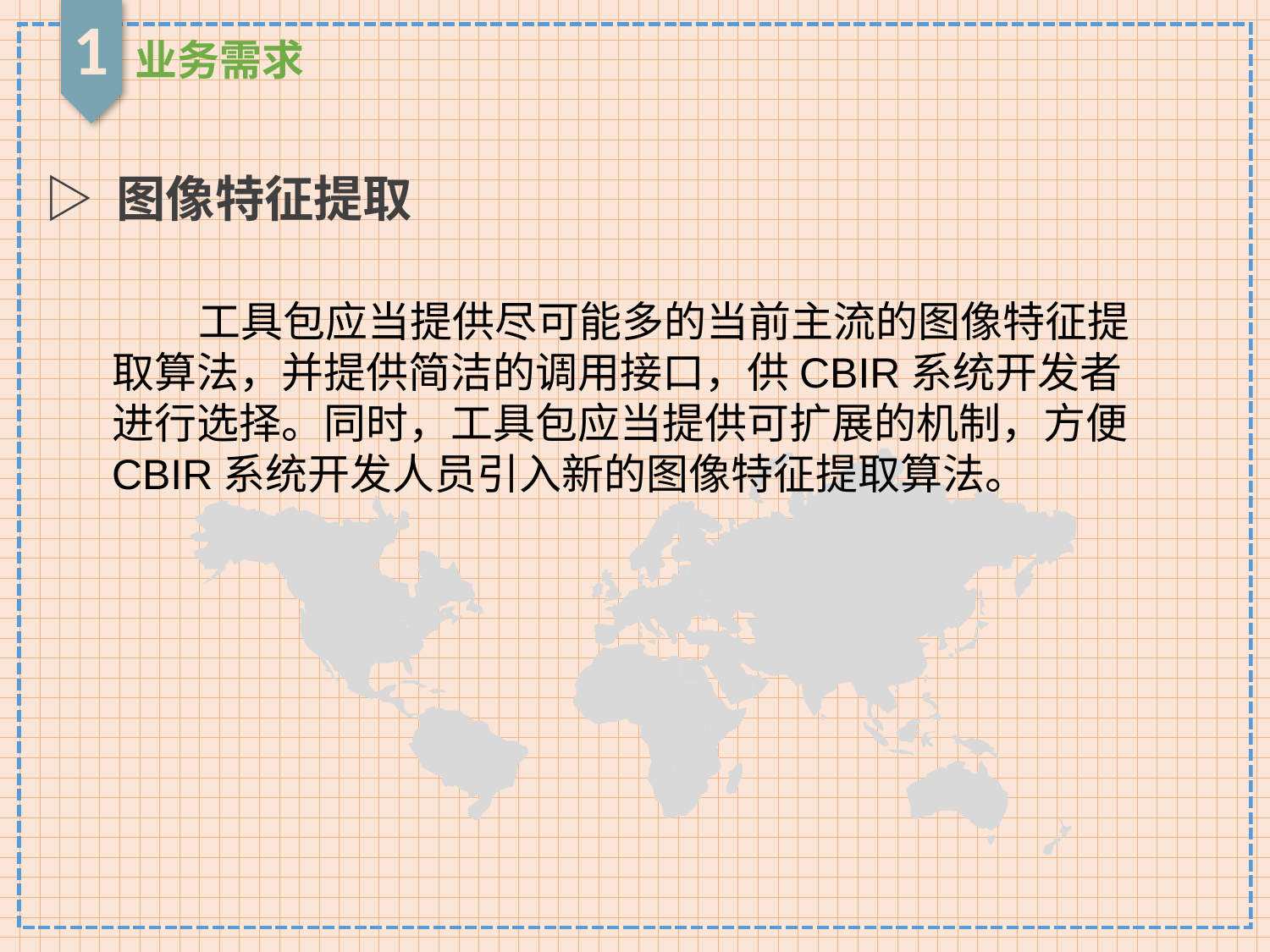

1
业务需求
▷ 图像特征提取
        工具包应当提供尽可能多的当前主流的图像特征提取算法，并提供简洁的调用接口，供CBIR系统开发者进行选择。同时，工具包应当提供可扩展的机制，方便CBIR系统开发人员引入新的图像特征提取算法。